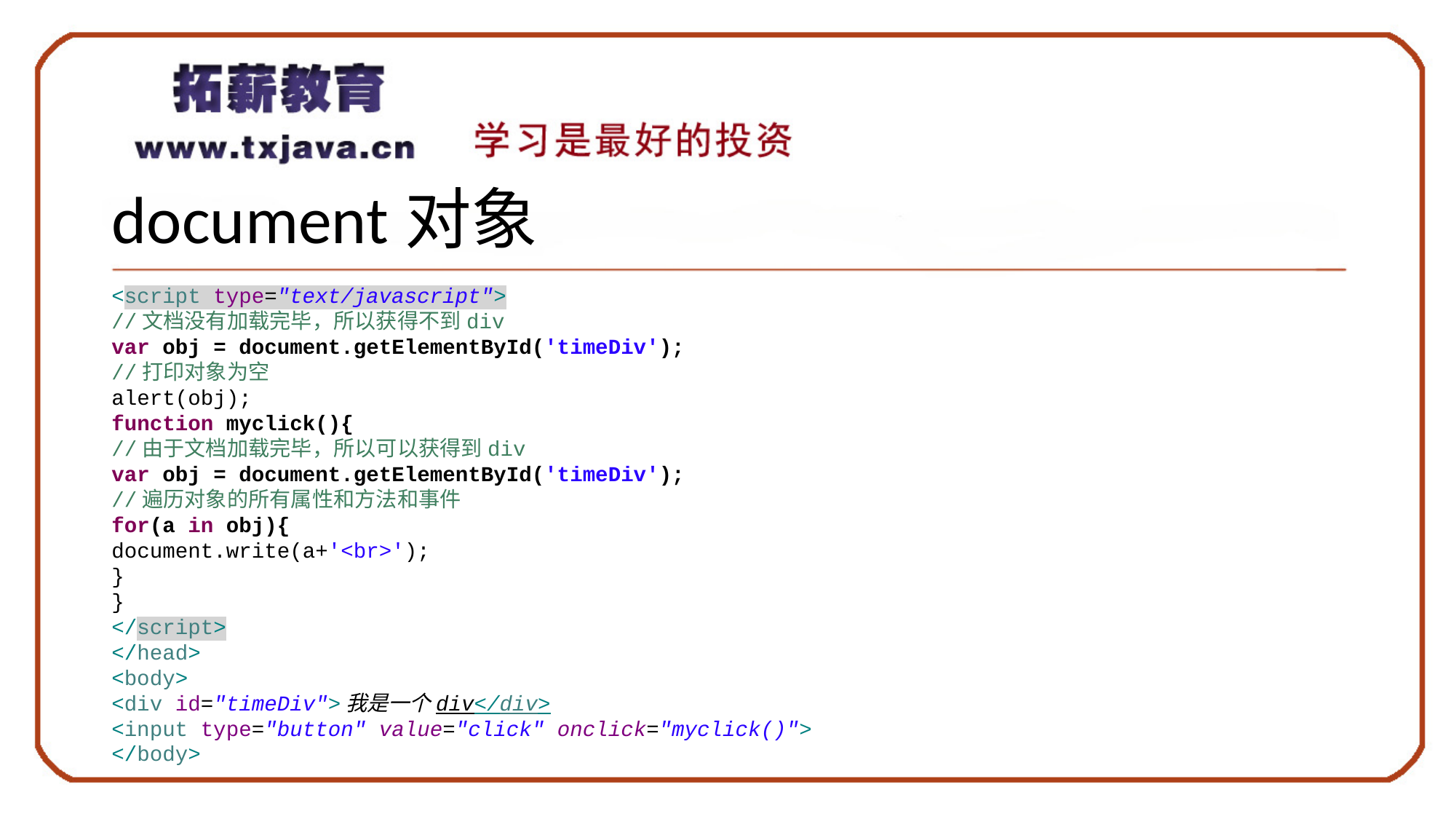

# document对象
<script type="text/javascript">
//文档没有加载完毕，所以获得不到div
var obj = document.getElementById('timeDiv');
//打印对象为空
alert(obj);
function myclick(){
//由于文档加载完毕，所以可以获得到div
var obj = document.getElementById('timeDiv');
//遍历对象的所有属性和方法和事件
for(a in obj){
document.write(a+'<br>');
}
}
</script>
</head>
<body>
<div id="timeDiv">我是一个div</div>
<input type="button" value="click" onclick="myclick()">
</body>